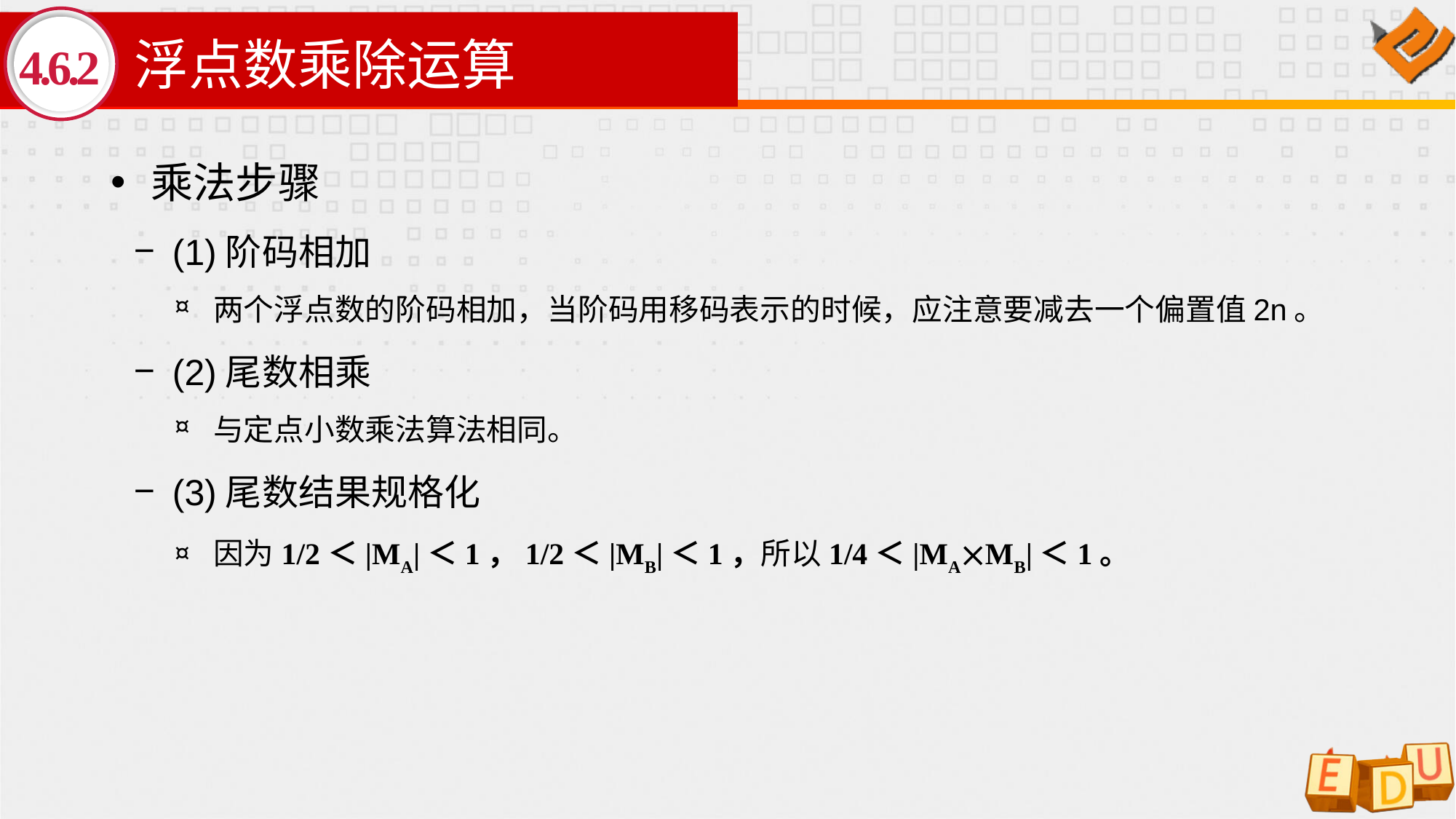

# 浮点数乘除运算
4.6.2
 乘法步骤
(1)阶码相加
两个浮点数的阶码相加，当阶码用移码表示的时候，应注意要减去一个偏置值2n。
(2)尾数相乘
与定点小数乘法算法相同。
(3)尾数结果规格化
因为1/2＜|MA|＜1，1/2＜|MB|＜1，所以1/4＜|MA×MB|＜1。